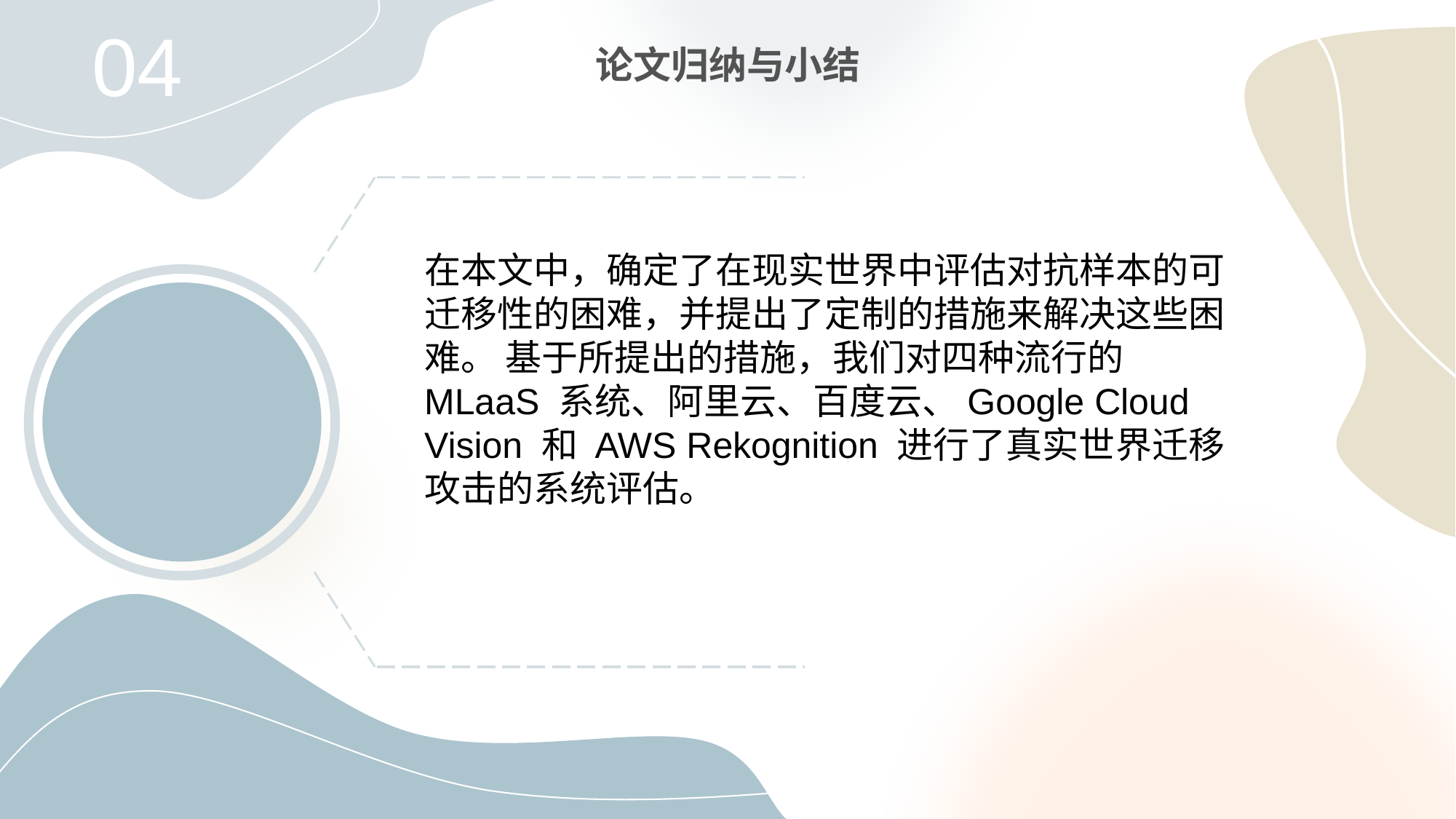

04
论文归纳与小结
在本文中，确定了在现实世界中评估对抗样本的可迁移性的困难，并提出了定制的措施来解决这些困难。 基于所提出的措施，我们对四种流行的 MLaaS 系统、阿里云、百度云、Google Cloud Vision 和 AWS Rekognition 进行了真实世界迁移攻击的系统评估。